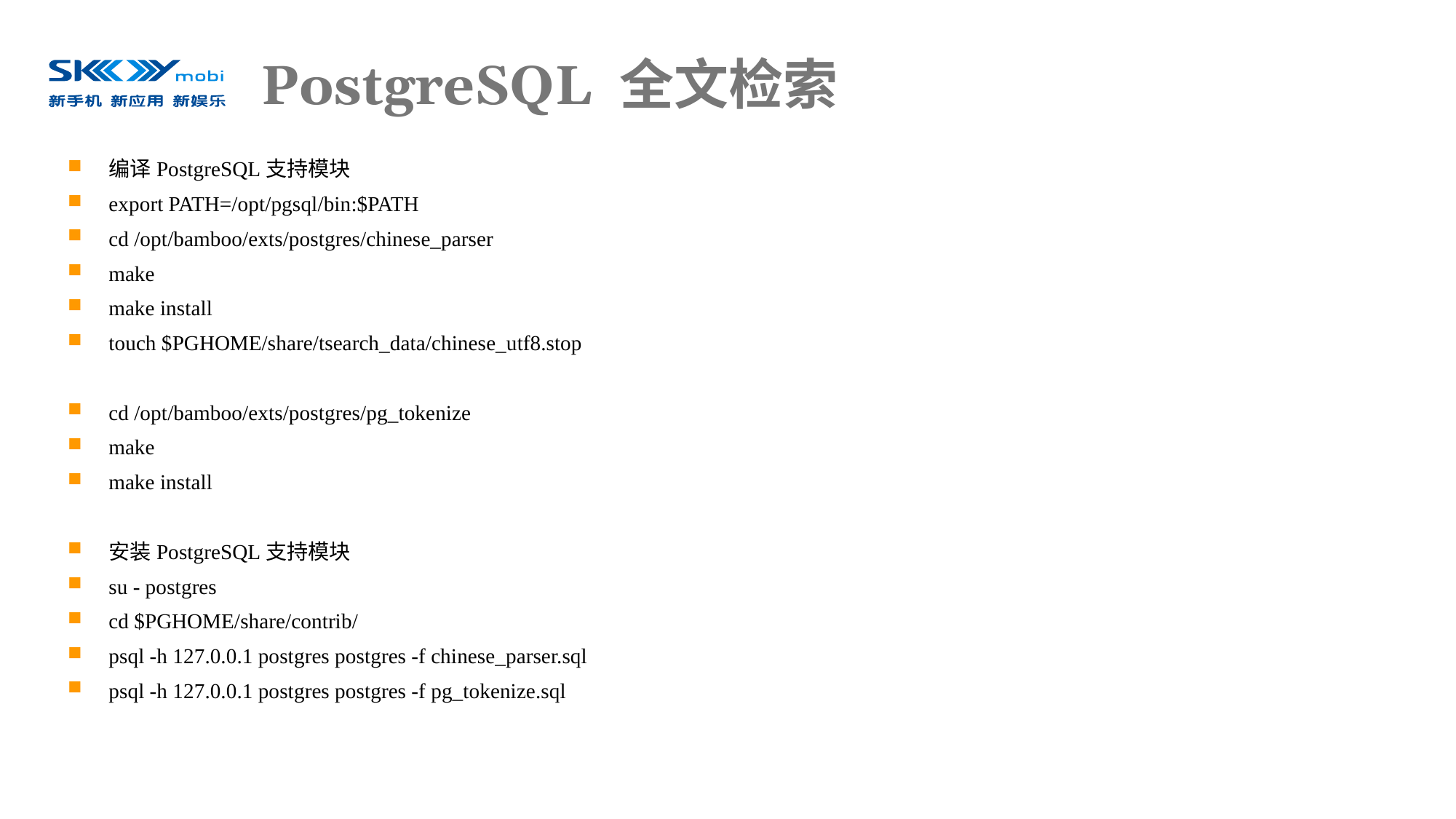

# PostgreSQL 全文检索
编译PostgreSQL支持模块
export PATH=/opt/pgsql/bin:$PATH
cd /opt/bamboo/exts/postgres/chinese_parser
make
make install
touch $PGHOME/share/tsearch_data/chinese_utf8.stop

cd /opt/bamboo/exts/postgres/pg_tokenize
make
make install

安装PostgreSQL支持模块
su - postgres
cd $PGHOME/share/contrib/
psql -h 127.0.0.1 postgres postgres -f chinese_parser.sql
psql -h 127.0.0.1 postgres postgres -f pg_tokenize.sql